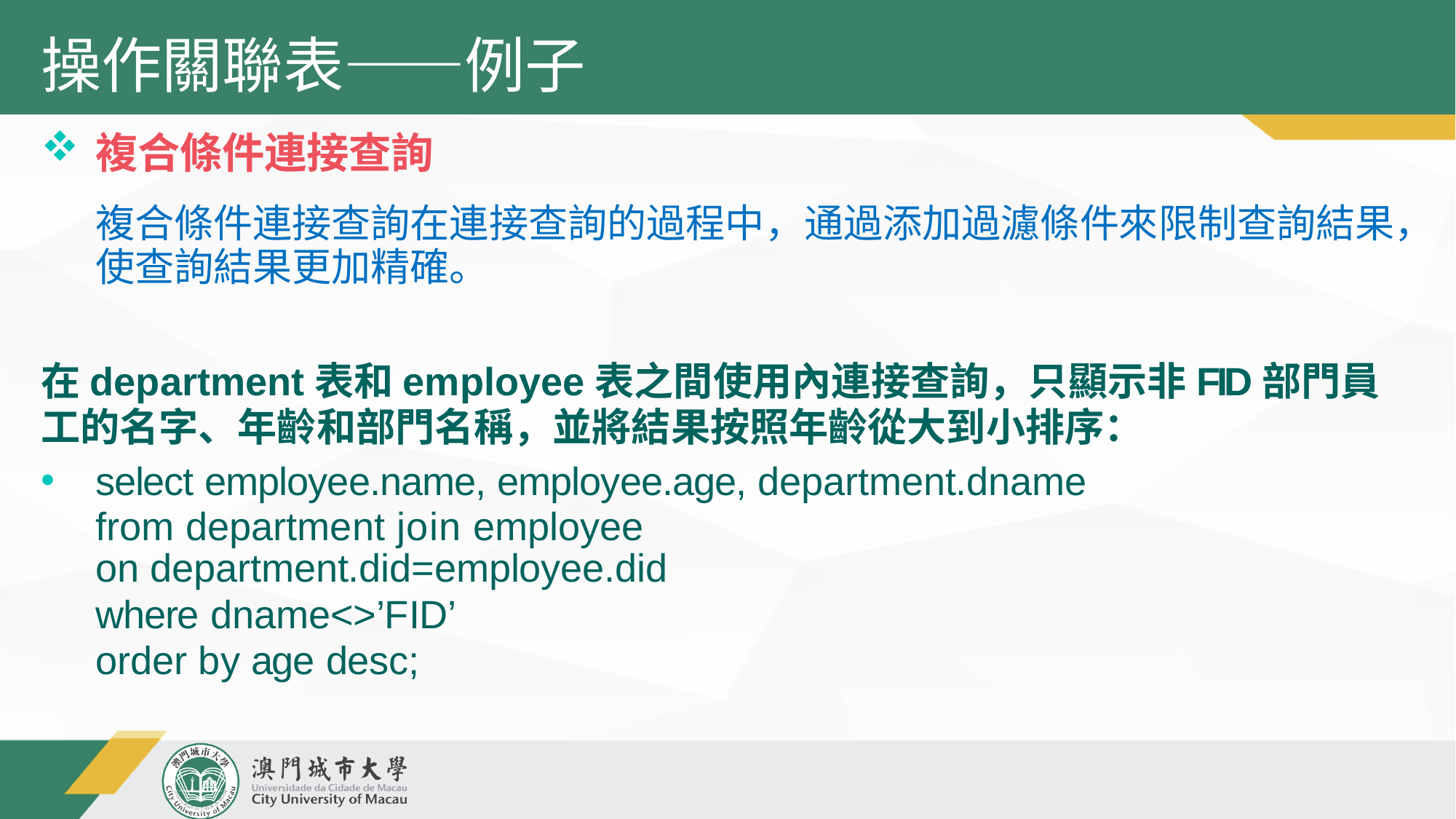

# 操作關聯表——例子
複合條件連接查詢
複合條件連接查詢在連接查詢的過程中，通過添加過濾條件來限制查詢結果，使查詢結果更加精確。

在department表和employee表之間使用內連接查詢，只顯示非FID部門員工的名字、年齡和部門名稱，並將結果按照年齡從大到小排序：
select employee.name, employee.age, department.dname from department join employee
on department.did=employee.did
where dname<>’FID’ order by age desc;